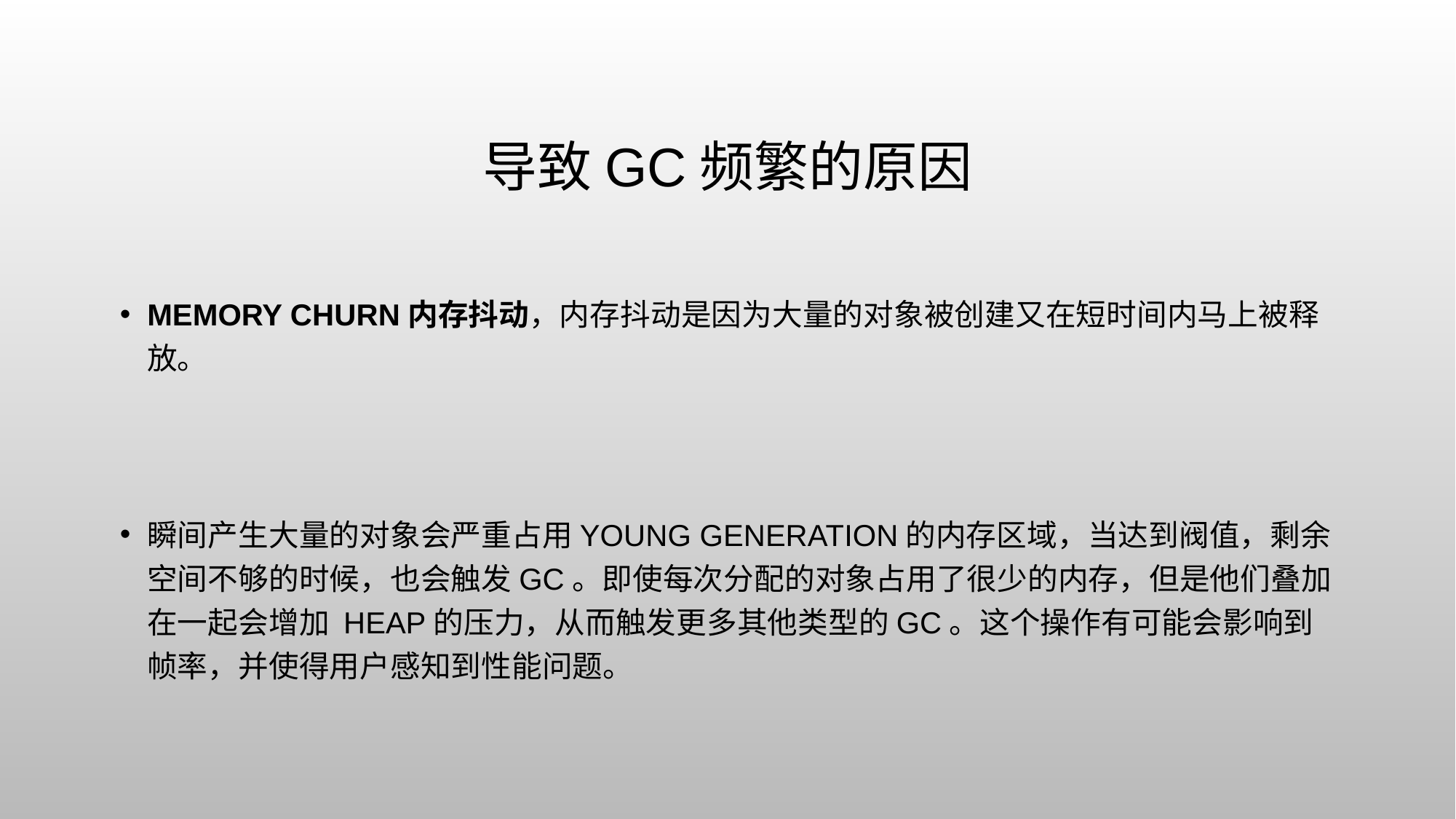

# 导致GC频繁的原因
Memory Churn内存抖动，内存抖动是因为大量的对象被创建又在短时间内马上被释放。

瞬间产生大量的对象会严重占用Young Generation的内存区域，当达到阀值，剩余空间不够的时候，也会触发GC。即使每次分配的对象占用了很少的内存，但是他们叠加在一起会增加 Heap的压力，从而触发更多其他类型的GC。这个操作有可能会影响到帧率，并使得用户感知到性能问题。